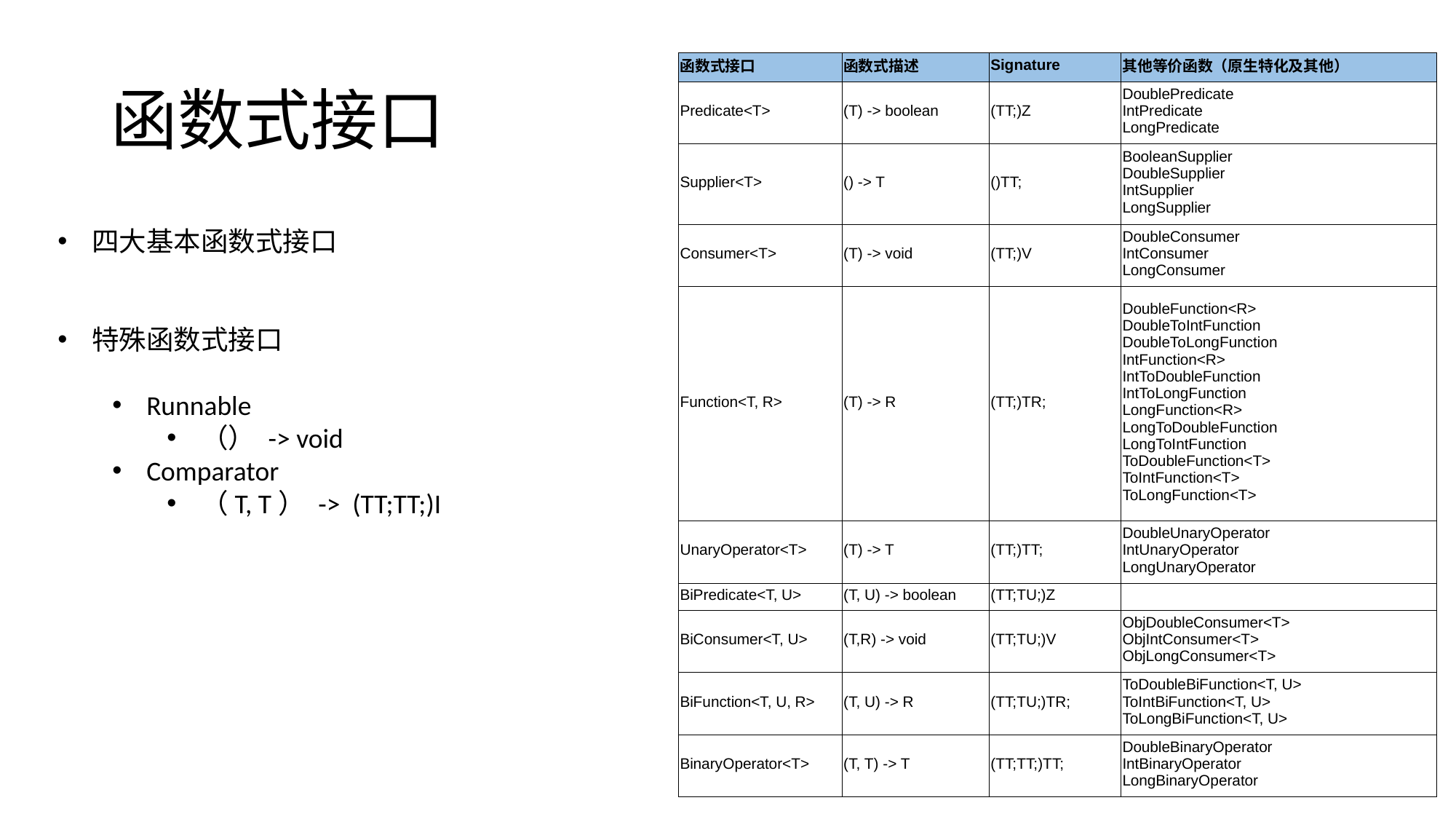

# 函数式接口
| 函数式接口 | 函数式描述 | Signature | 其他等价函数（原生特化及其他） |
| --- | --- | --- | --- |
| Predicate<T> | (T) -> boolean | (TT;)Z | DoublePredicate IntPredicate LongPredicate |
| Supplier<T> | () -> T | ()TT; | BooleanSupplier DoubleSupplier IntSupplier LongSupplier |
| Consumer<T> | (T) -> void | (TT;)V | DoubleConsumer IntConsumer LongConsumer |
| Function<T, R> | (T) -> R | (TT;)TR; | DoubleFunction<R> DoubleToIntFunction DoubleToLongFunction IntFunction<R> IntToDoubleFunction IntToLongFunction LongFunction<R> LongToDoubleFunction LongToIntFunction ToDoubleFunction<T> ToIntFunction<T> ToLongFunction<T> |
| UnaryOperator<T> | (T) -> T | (TT;)TT; | DoubleUnaryOperator IntUnaryOperator LongUnaryOperator |
| BiPredicate<T, U> | (T, U) -> boolean | (TT;TU;)Z |  |
| BiConsumer<T, U> | (T,R) -> void | (TT;TU;)V | ObjDoubleConsumer<T> ObjIntConsumer<T> ObjLongConsumer<T> |
| BiFunction<T, U, R> | (T, U) -> R | (TT;TU;)TR; | ToDoubleBiFunction<T, U> ToIntBiFunction<T, U> ToLongBiFunction<T, U> |
| BinaryOperator<T> | (T, T) -> T | (TT;TT;)TT; | DoubleBinaryOperator IntBinaryOperator LongBinaryOperator |
四大基本函数式接口

特殊函数式接口

Runnable
（） -> void
Comparator
（T, T） ->  (TT;TT;)I